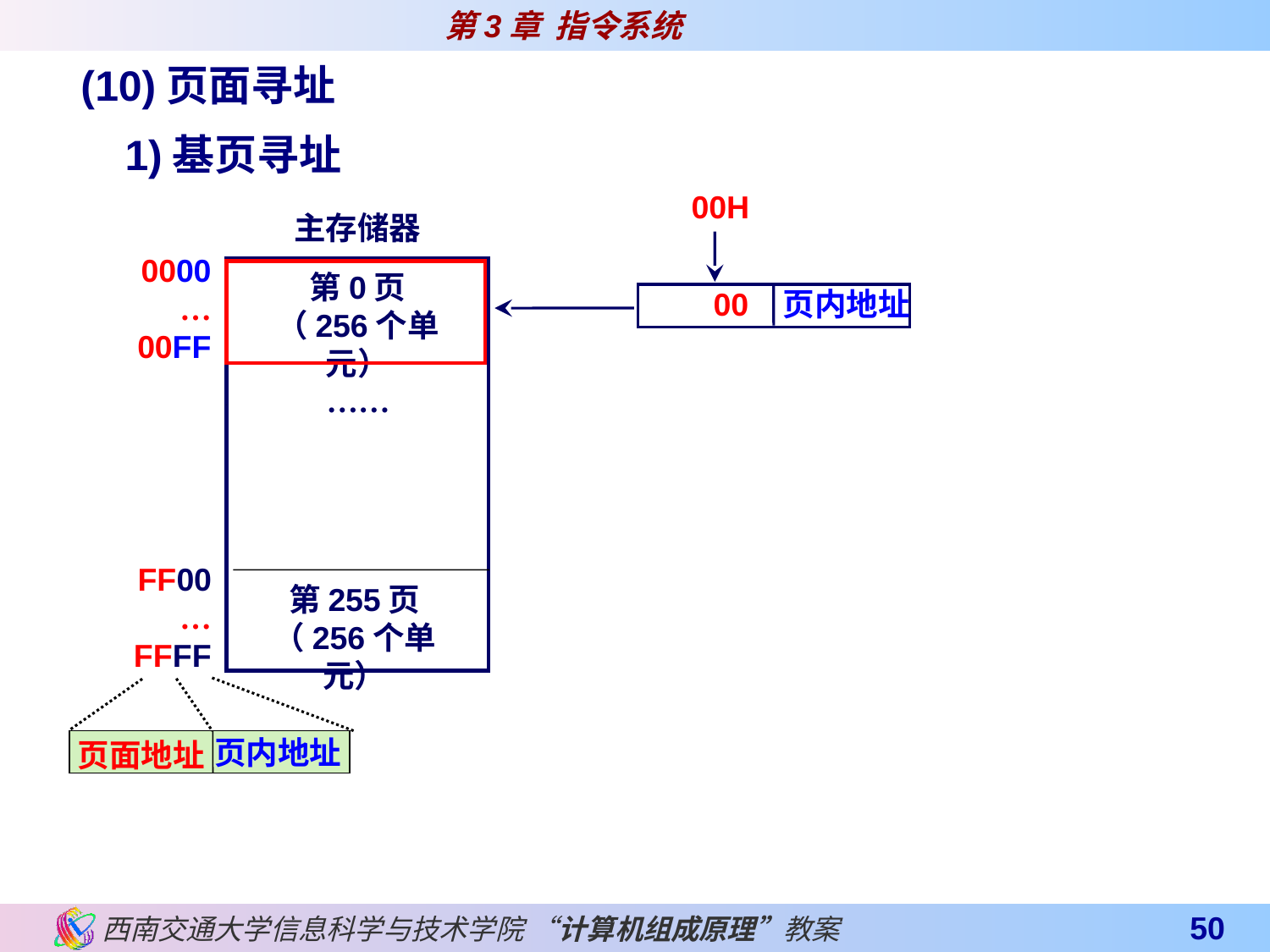

(10)页面寻址
1)基页寻址
00H
主存储器

0000
 …
00FF

第0页
（256个单元）
  00   页内地址

……

FF00
 …
FFFF

第255页
（256个单元）

页内地址
页面地址